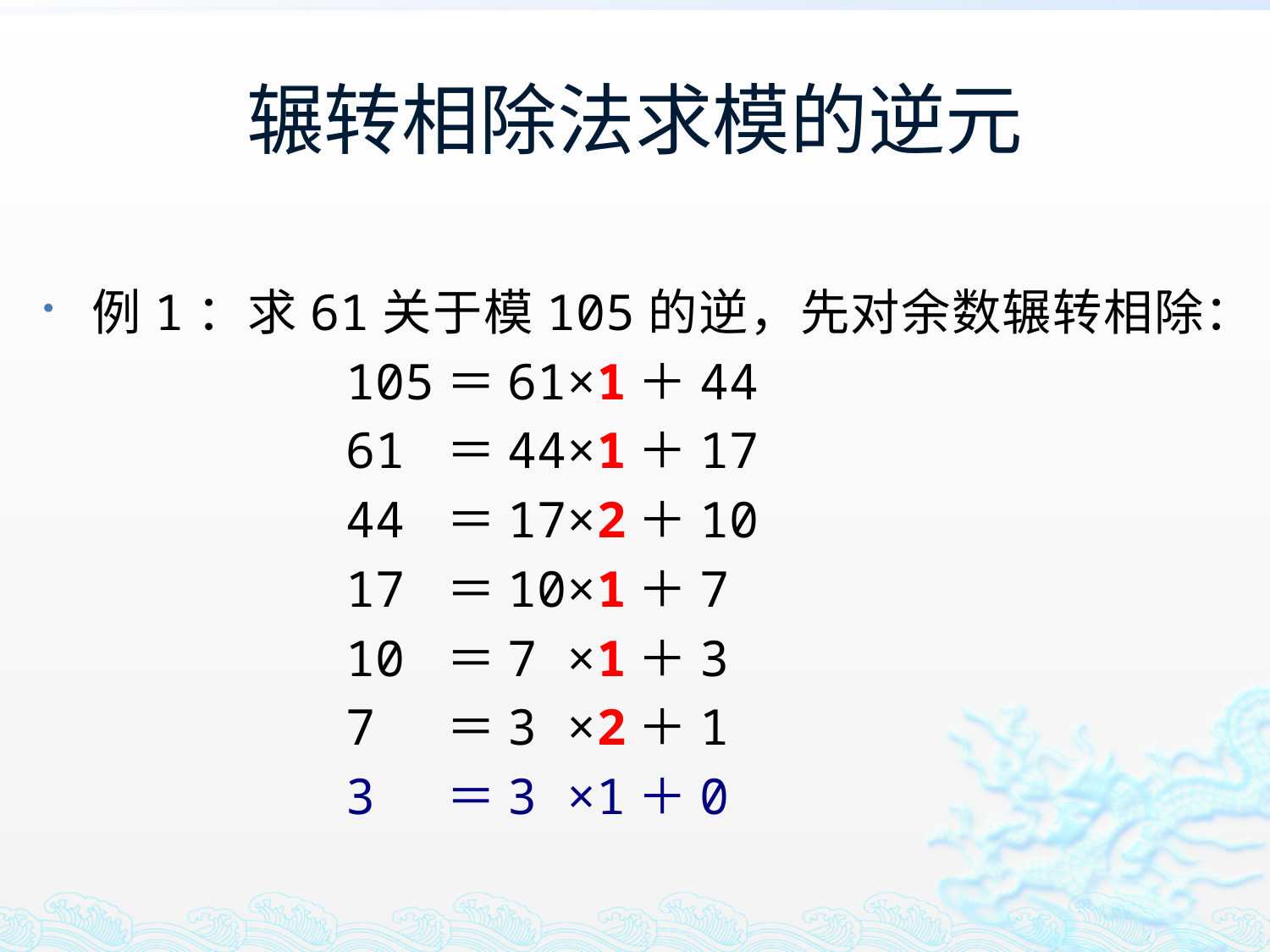

# 辗转相除法求模的逆元
例1：求61关于模105的逆，先对余数辗转相除：
    		105＝61×1＋44
    		61 ＝44×1＋17
    		44 ＝17×2＋10
    		17 ＝10×1＋7
    		10 ＝7 ×1＋3
    		7  ＝3 ×2＋1
    		3  ＝3 ×1＋0